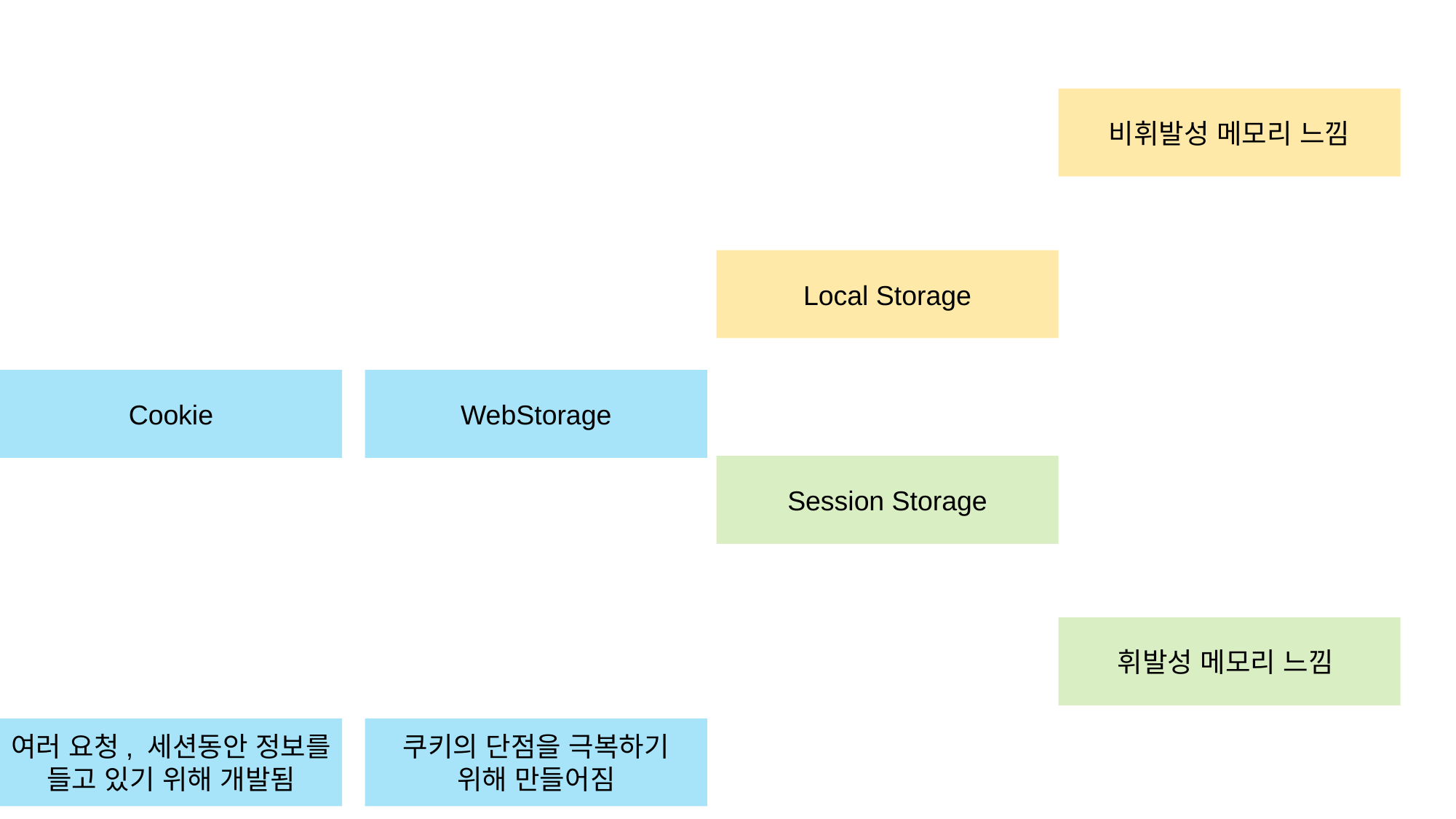

비휘발성 메모리 느낌
Local Storage
Cookie
WebStorage
Session Storage
휘발성 메모리 느낌
여러 요청, 세션동안 정보를 들고 있기 위해 개발됨
쿠키의 단점을 극복하기 위해 만들어짐